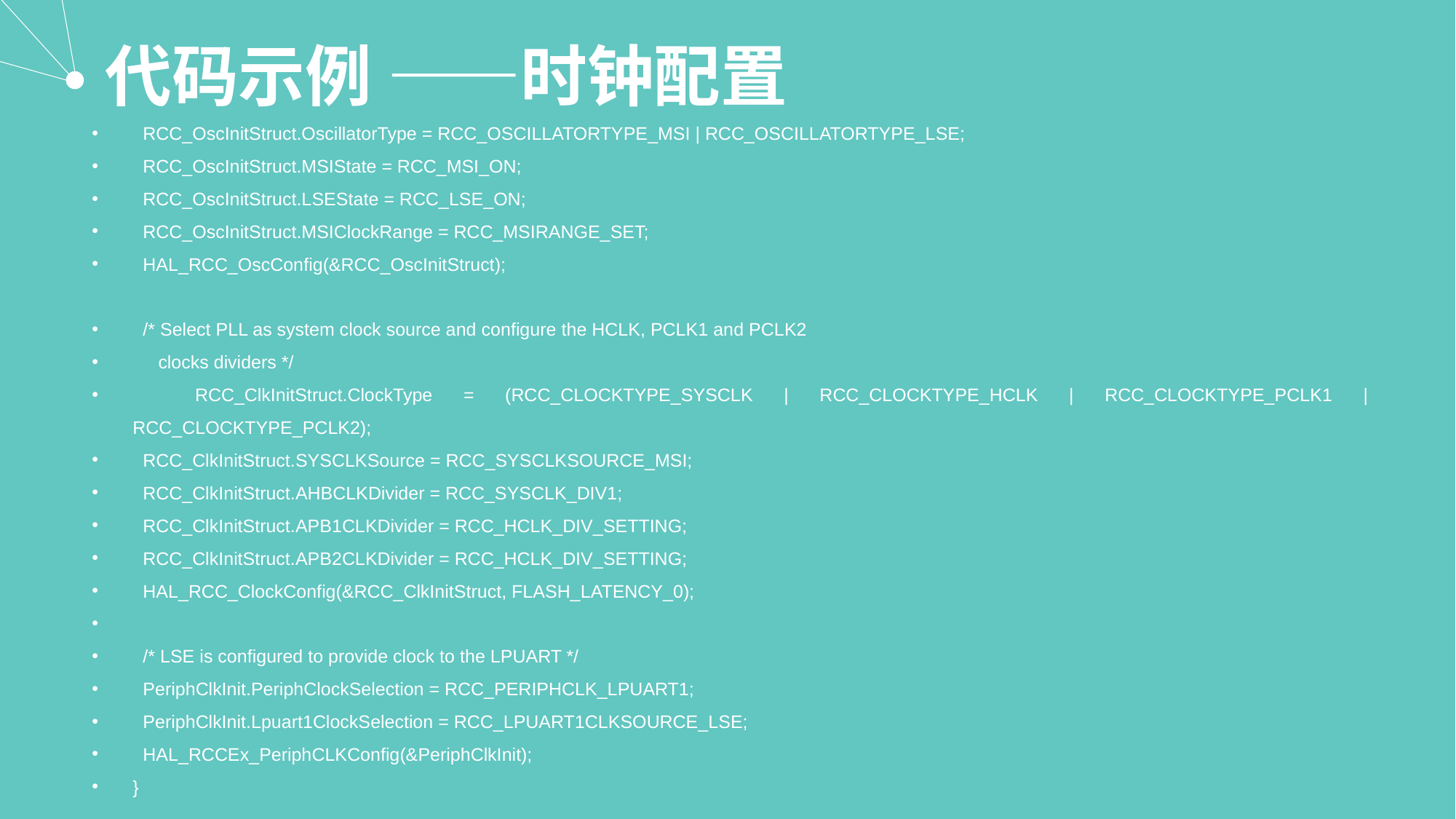

# 代码示例 ——时钟配置

  RCC_OscInitStruct.OscillatorType = RCC_OSCILLATORTYPE_MSI | RCC_OSCILLATORTYPE_LSE;
  RCC_OscInitStruct.MSIState = RCC_MSI_ON;
  RCC_OscInitStruct.LSEState = RCC_LSE_ON;
  RCC_OscInitStruct.MSIClockRange = RCC_MSIRANGE_SET;
  HAL_RCC_OscConfig(&RCC_OscInitStruct);

  /* Select PLL as system clock source and configure the HCLK, PCLK1 and PCLK2
     clocks dividers */
  RCC_ClkInitStruct.ClockType = (RCC_CLOCKTYPE_SYSCLK | RCC_CLOCKTYPE_HCLK | RCC_CLOCKTYPE_PCLK1 | RCC_CLOCKTYPE_PCLK2);
  RCC_ClkInitStruct.SYSCLKSource = RCC_SYSCLKSOURCE_MSI;
  RCC_ClkInitStruct.AHBCLKDivider = RCC_SYSCLK_DIV1;
  RCC_ClkInitStruct.APB1CLKDivider = RCC_HCLK_DIV_SETTING;
  RCC_ClkInitStruct.APB2CLKDivider = RCC_HCLK_DIV_SETTING;
  HAL_RCC_ClockConfig(&RCC_ClkInitStruct, FLASH_LATENCY_0);

  /* LSE is configured to provide clock to the LPUART */
  PeriphClkInit.PeriphClockSelection = RCC_PERIPHCLK_LPUART1;
  PeriphClkInit.Lpuart1ClockSelection = RCC_LPUART1CLKSOURCE_LSE;
  HAL_RCCEx_PeriphCLKConfig(&PeriphClkInit);
}